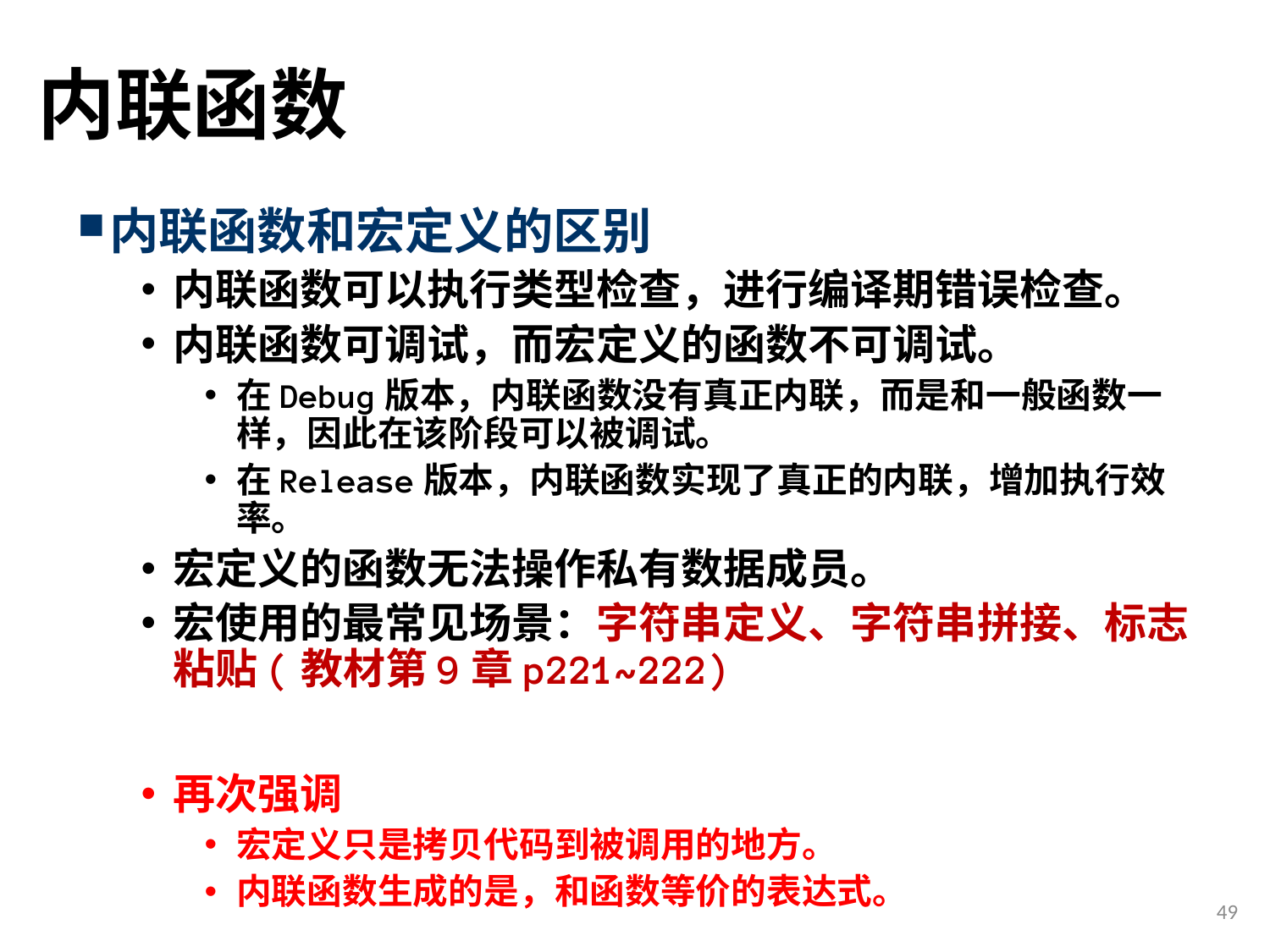

# 内联函数
内联函数和宏定义的区别
内联函数可以执行类型检查，进行编译期错误检查。
内联函数可调试，而宏定义的函数不可调试。
在Debug版本，内联函数没有真正内联，而是和一般函数一样，因此在该阶段可以被调试。
在Release版本，内联函数实现了真正的内联，增加执行效率。
宏定义的函数无法操作私有数据成员。
宏使用的最常见场景：字符串定义、字符串拼接、标志粘贴(教材第9章p221~222)

再次强调
宏定义只是拷贝代码到被调用的地方。
内联函数生成的是，和函数等价的表达式。

49